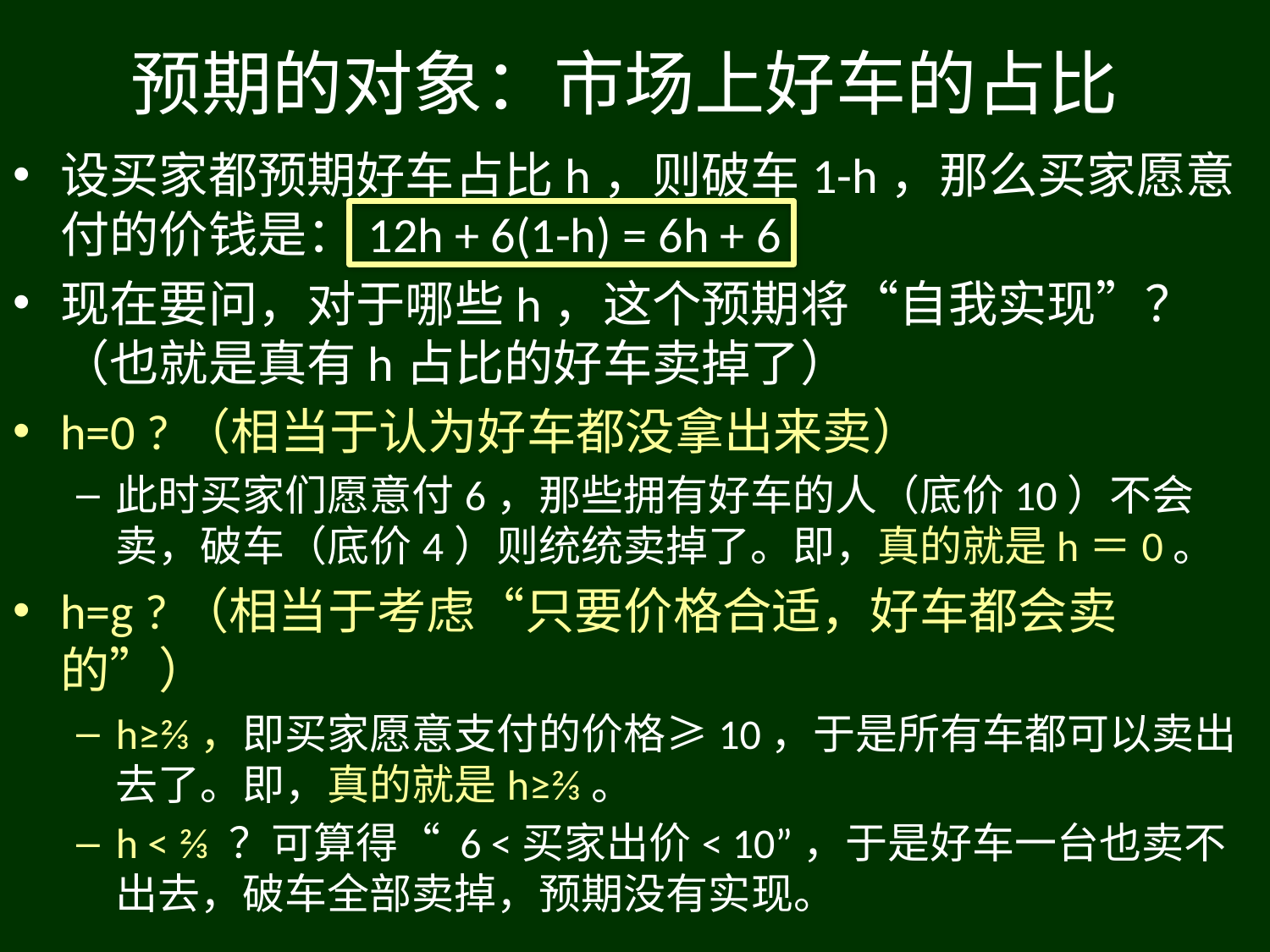

# 预期的对象：市场上好车的占比
设买家都预期好车占比h，则破车1-h，那么买家愿意付的价钱是：12h + 6(1-h) = 6h + 6
现在要问，对于哪些h，这个预期将“自我实现”？ （也就是真有h占比的好车卖掉了）
h=0 ?（相当于认为好车都没拿出来卖）
此时买家们愿意付6，那些拥有好车的人（底价10）不会卖，破车（底价4）则统统卖掉了。即，真的就是h＝0。
h=g ?（相当于考虑“只要价格合适，好车都会卖的”）
h≥⅔，即买家愿意支付的价格≥10，于是所有车都可以卖出去了。即，真的就是h≥⅔。
h < ⅔ ？可算得“ 6 <买家出价< 10”，于是好车一台也卖不出去，破车全部卖掉，预期没有实现。